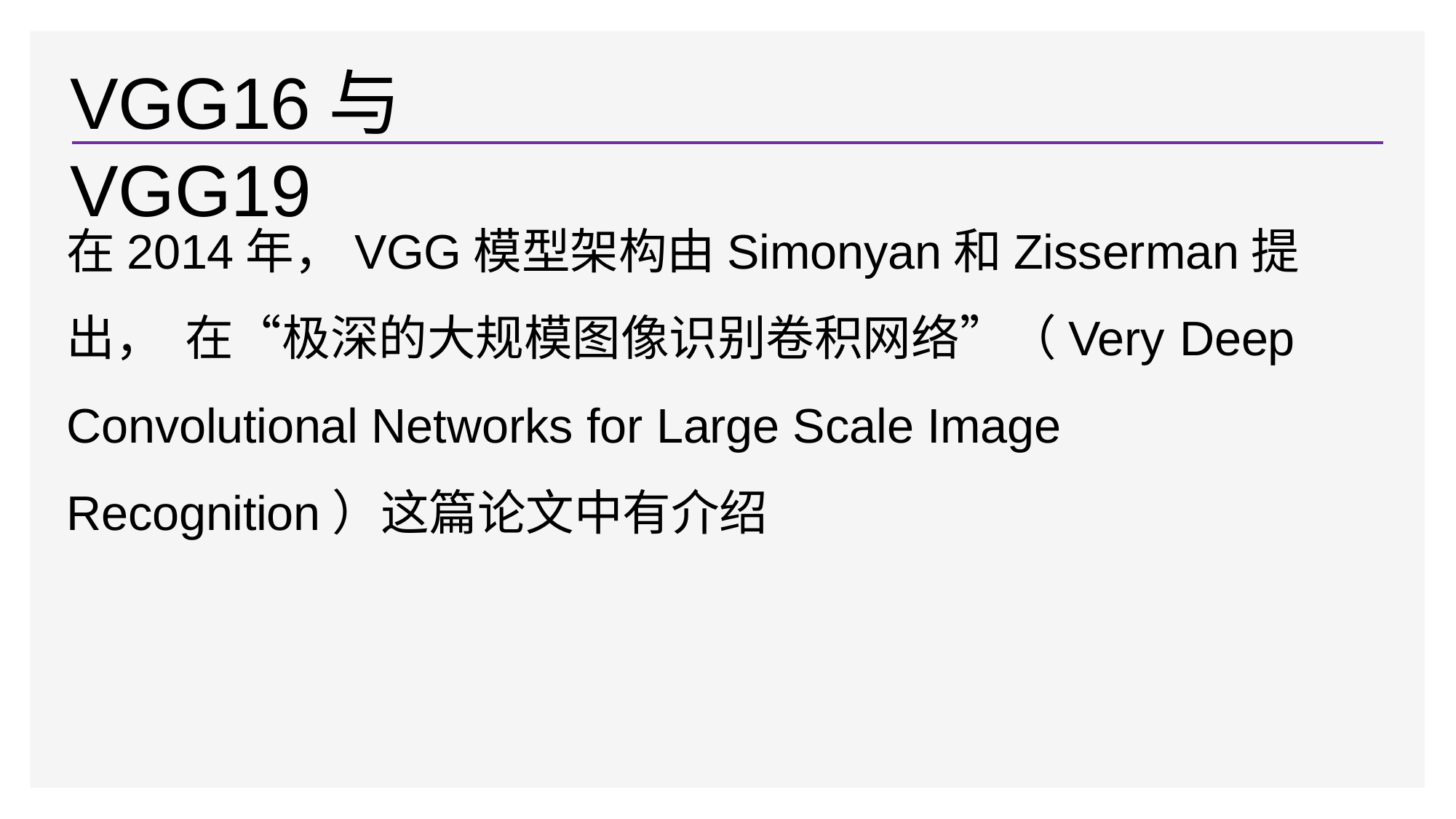

# VGG16与VGG19
在2014年，VGG模型架构由Simonyan和Zisserman提出，  在“极深的大规模图像识别卷积网络”（Very Deep  Convolutional Networks for Large Scale Image  Recognition）这篇论文中有介绍